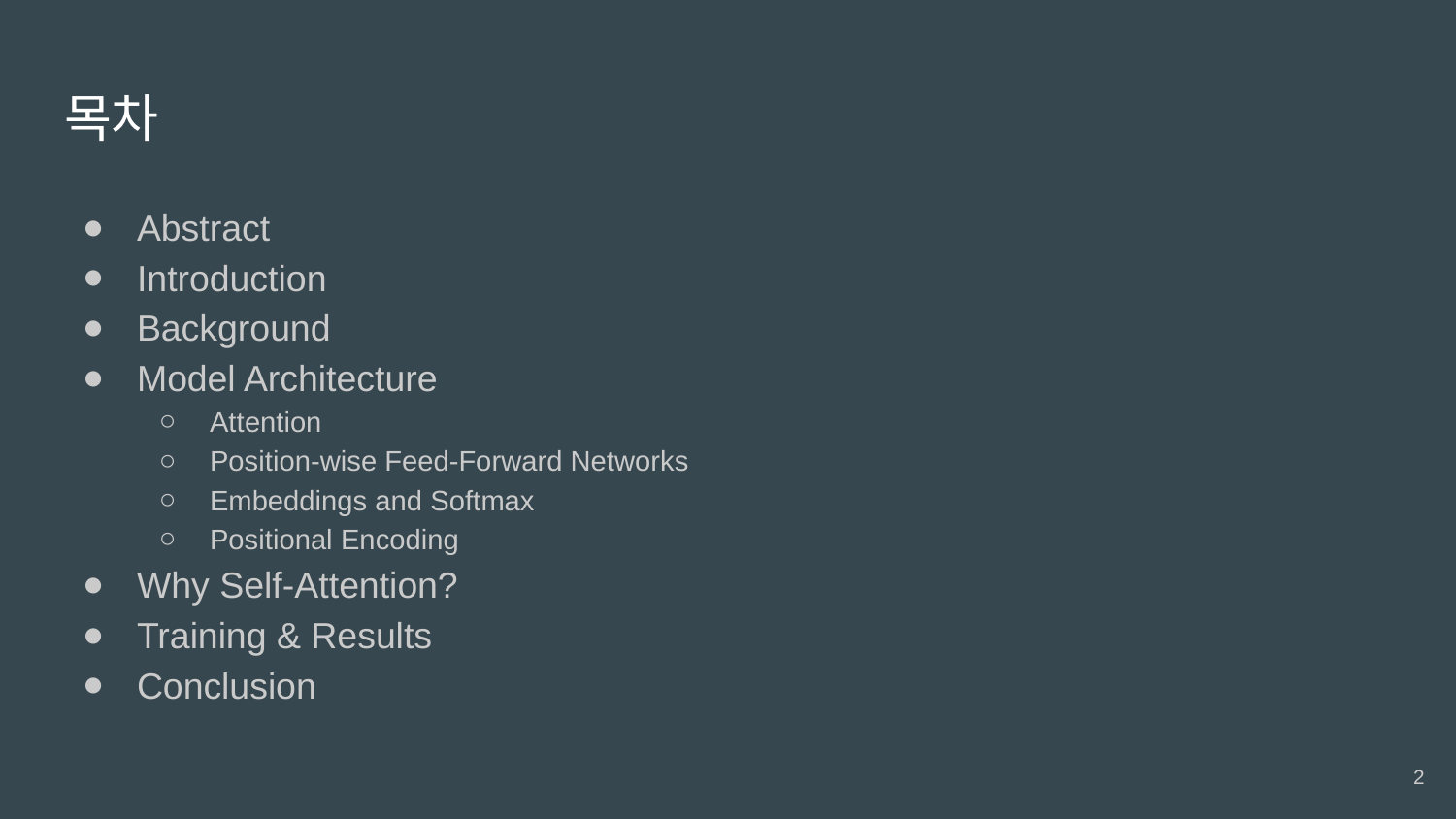

# 목차
Abstract
Introduction
Background
Model Architecture
Attention
Position-wise Feed-Forward Networks
Embeddings and Softmax
Positional Encoding
Why Self-Attention?
Training & Results
Conclusion
2